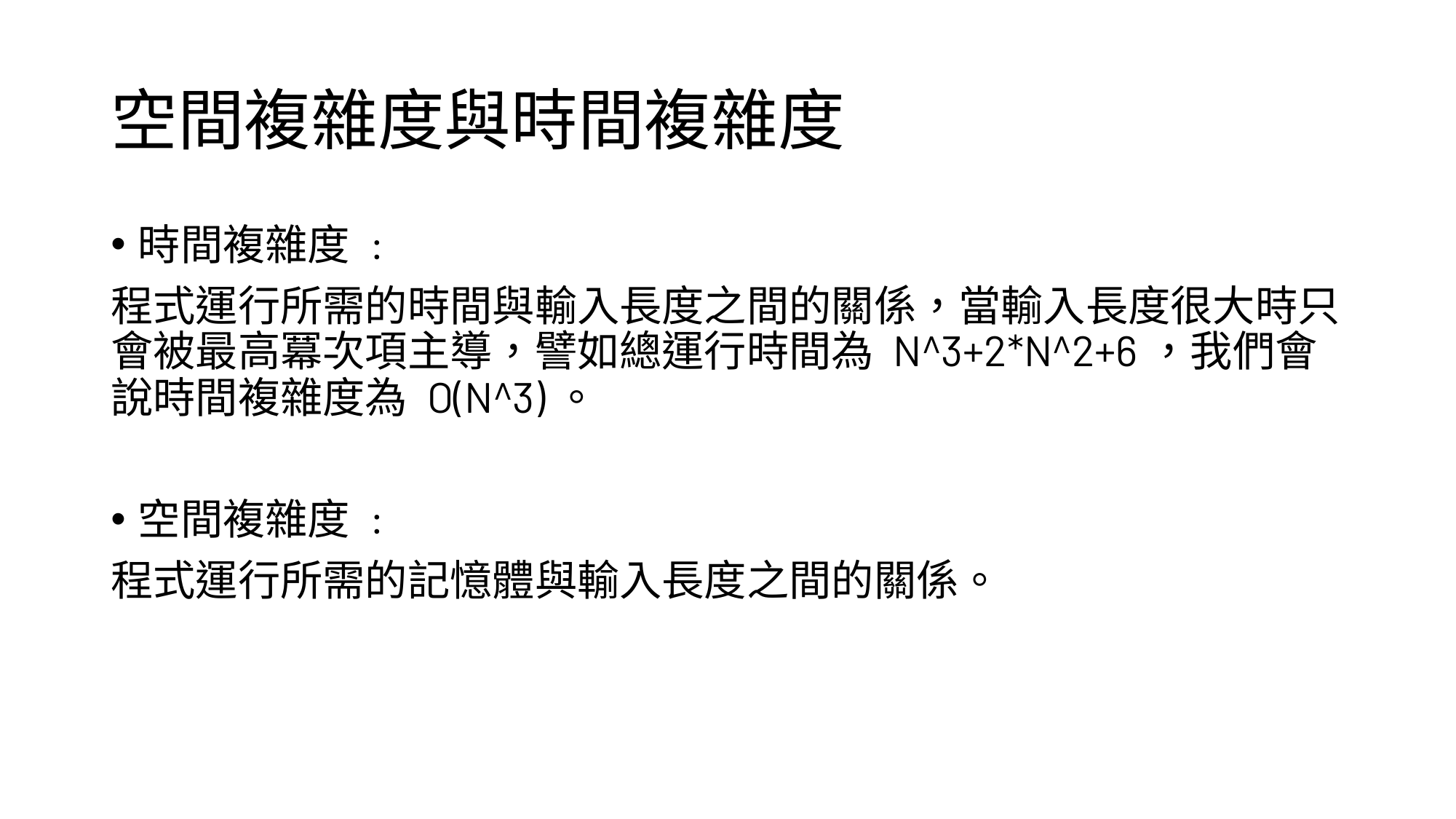

# 空間複雜度與時間複雜度
時間複雜度 :
程式運行所需的時間與輸入長度之間的關係，當輸入長度很大時只會被最高冪次項主導，譬如總運行時間為 N^3+2*N^2+6，我們會說時間複雜度為 O(N^3)。

空間複雜度 :
程式運行所需的記憶體與輸入長度之間的關係。